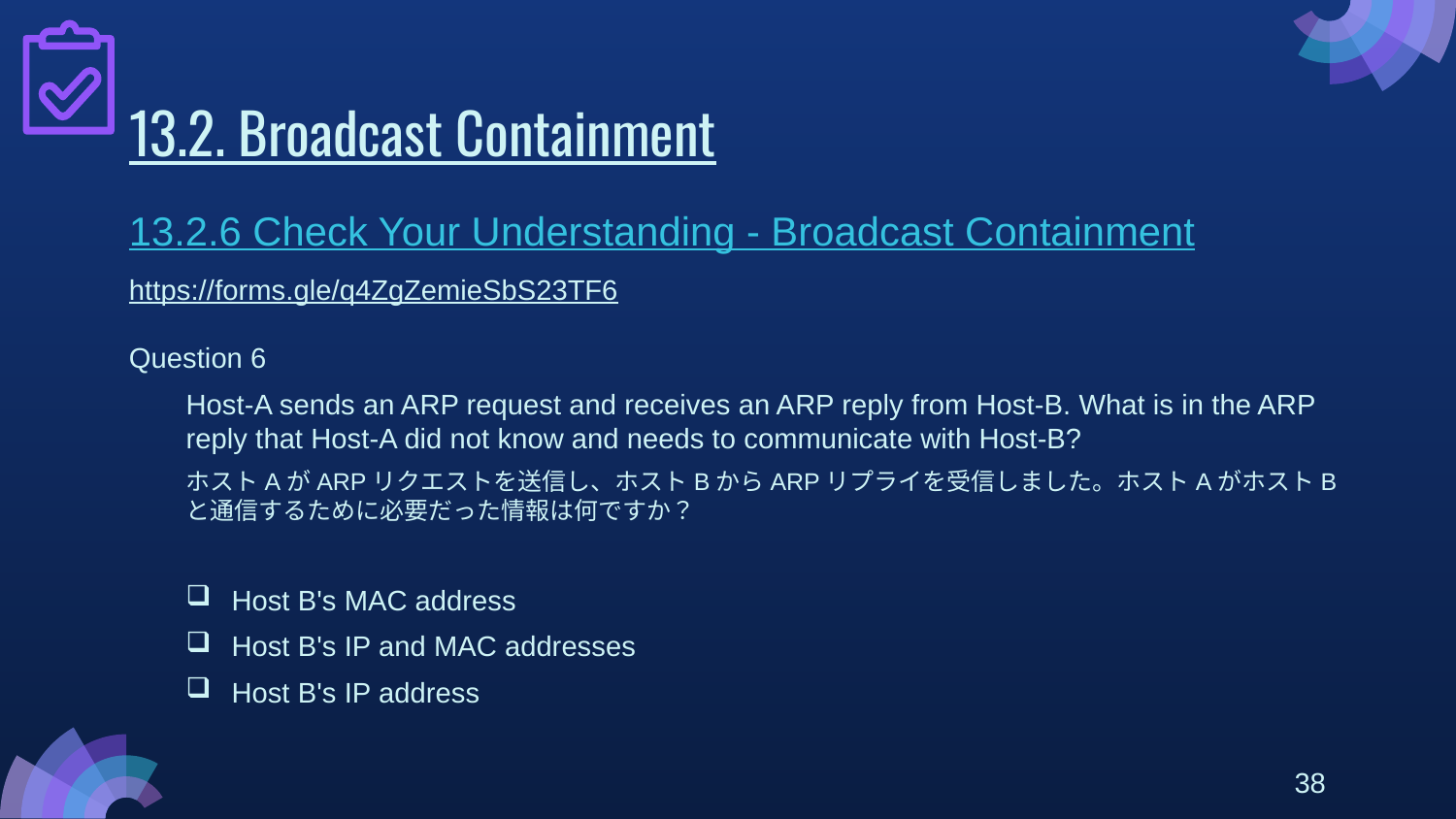

# 13.2. Broadcast Containment
13.2.6 Check Your Understanding - Broadcast Containment
https://forms.gle/q4ZgZemieSbS23TF6

Question 6
Host-A sends an ARP request and receives an ARP reply from Host-B. What is in the ARP reply that Host-A did not know and needs to communicate with Host-B?
ホストAがARPリクエストを送信し、ホストBからARPリプライを受信しました。ホストAがホストBと通信するために必要だった情報は何ですか？

Host B's MAC address
Host B's IP and MAC addresses
Host B's IP address
38